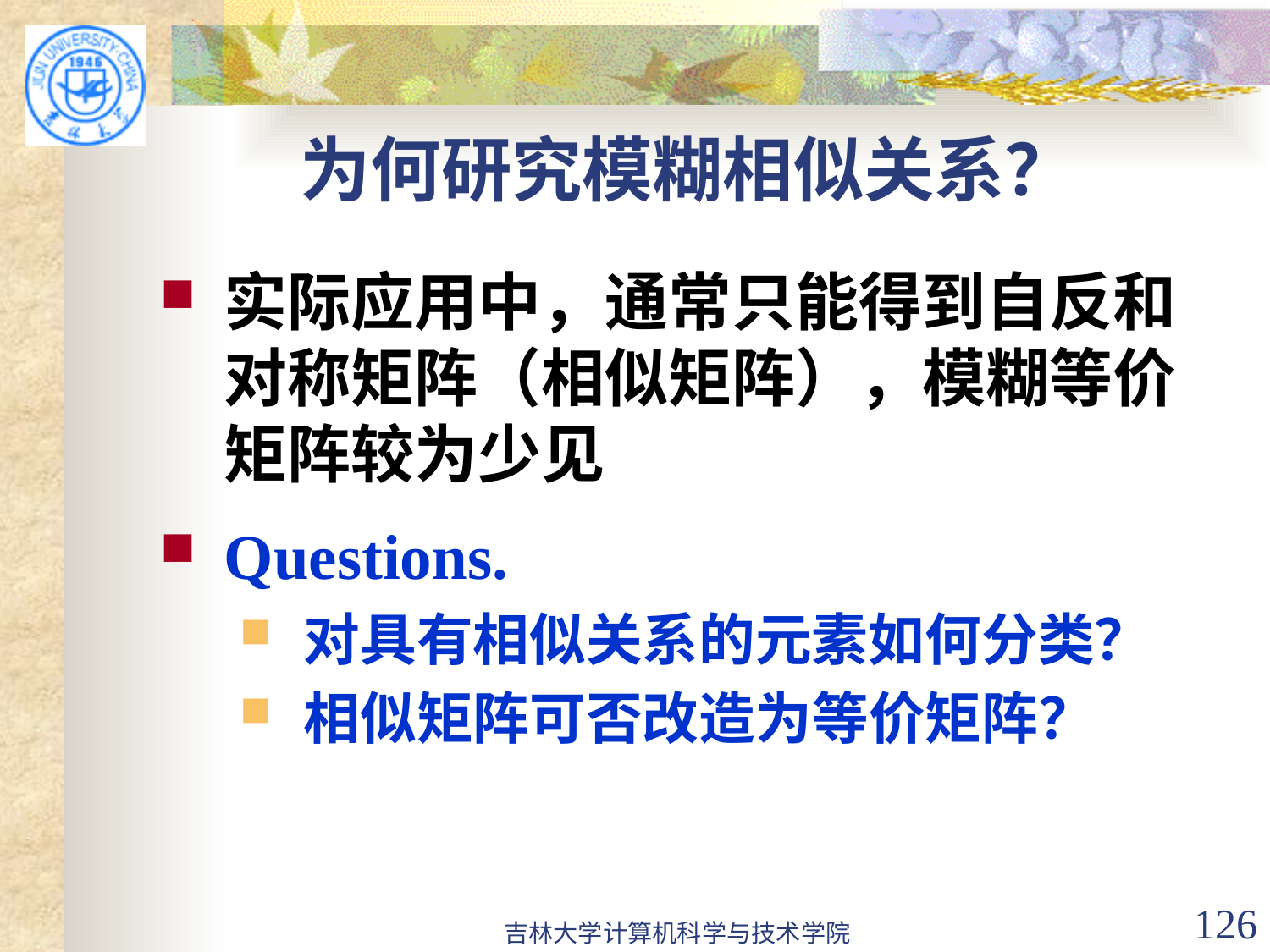

# 为何研究模糊相似关系？
实际应用中，通常只能得到自反和对称矩阵（相似矩阵），模糊等价矩阵较为少见
Questions.
对具有相似关系的元素如何分类？
相似矩阵可否改造为等价矩阵？

吉林大学计算机科学与技术学院
126